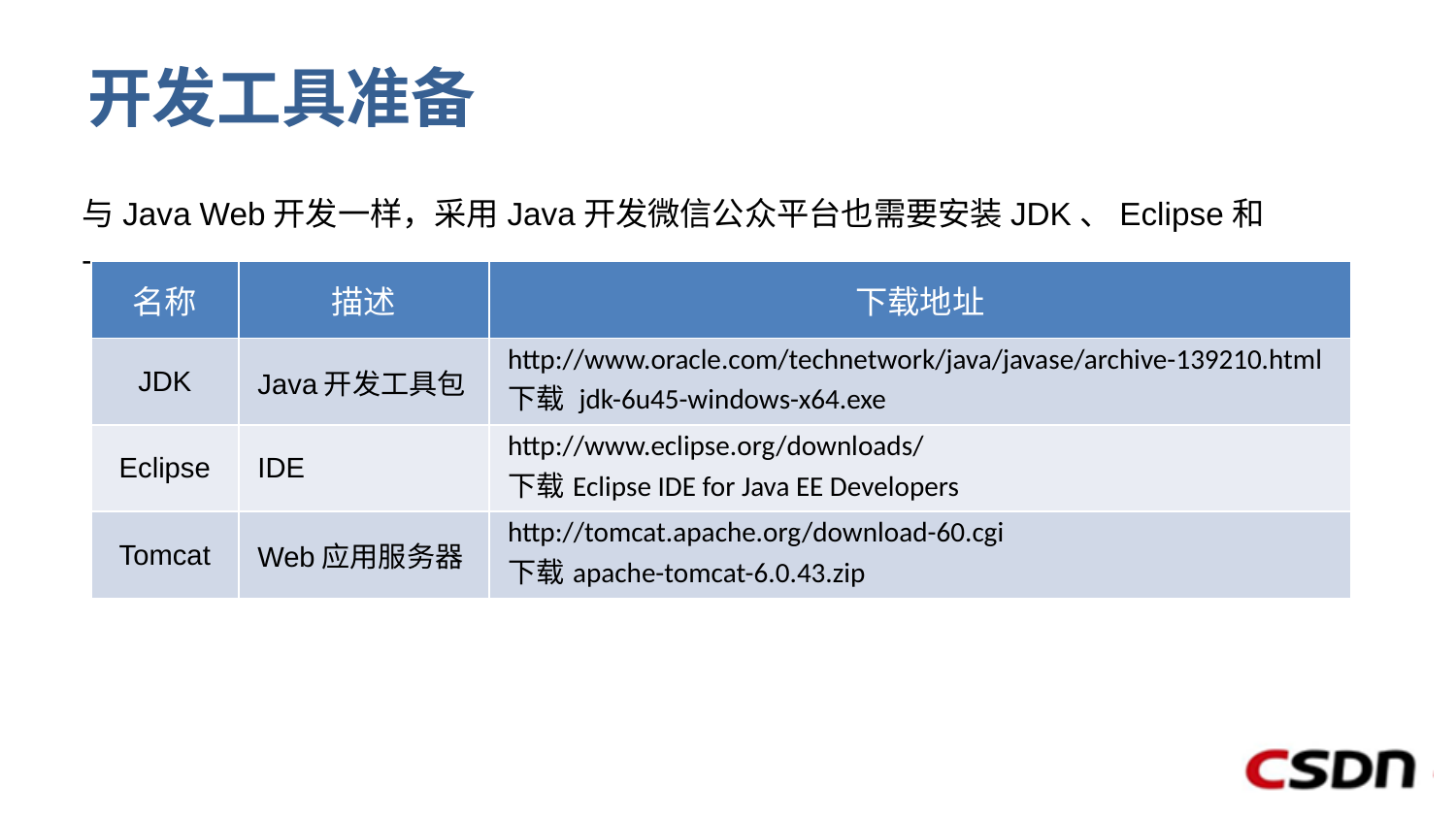

# 开发工具准备
与Java Web开发一样，采用Java开发微信公众平台也需要安装JDK、Eclipse和Tomcat。
| 名称 | 描述 | 下载地址 |
| --- | --- | --- |
| JDK | Java开发工具包 | http://www.oracle.com/technetwork/java/javase/archive-139210.html 下载 jdk-6u45-windows-x64.exe |
| Eclipse | IDE | http://www.eclipse.org/downloads/ 下载Eclipse IDE for Java EE Developers |
| Tomcat | Web应用服务器 | http://tomcat.apache.org/download-60.cgi 下载apache-tomcat-6.0.43.zip |